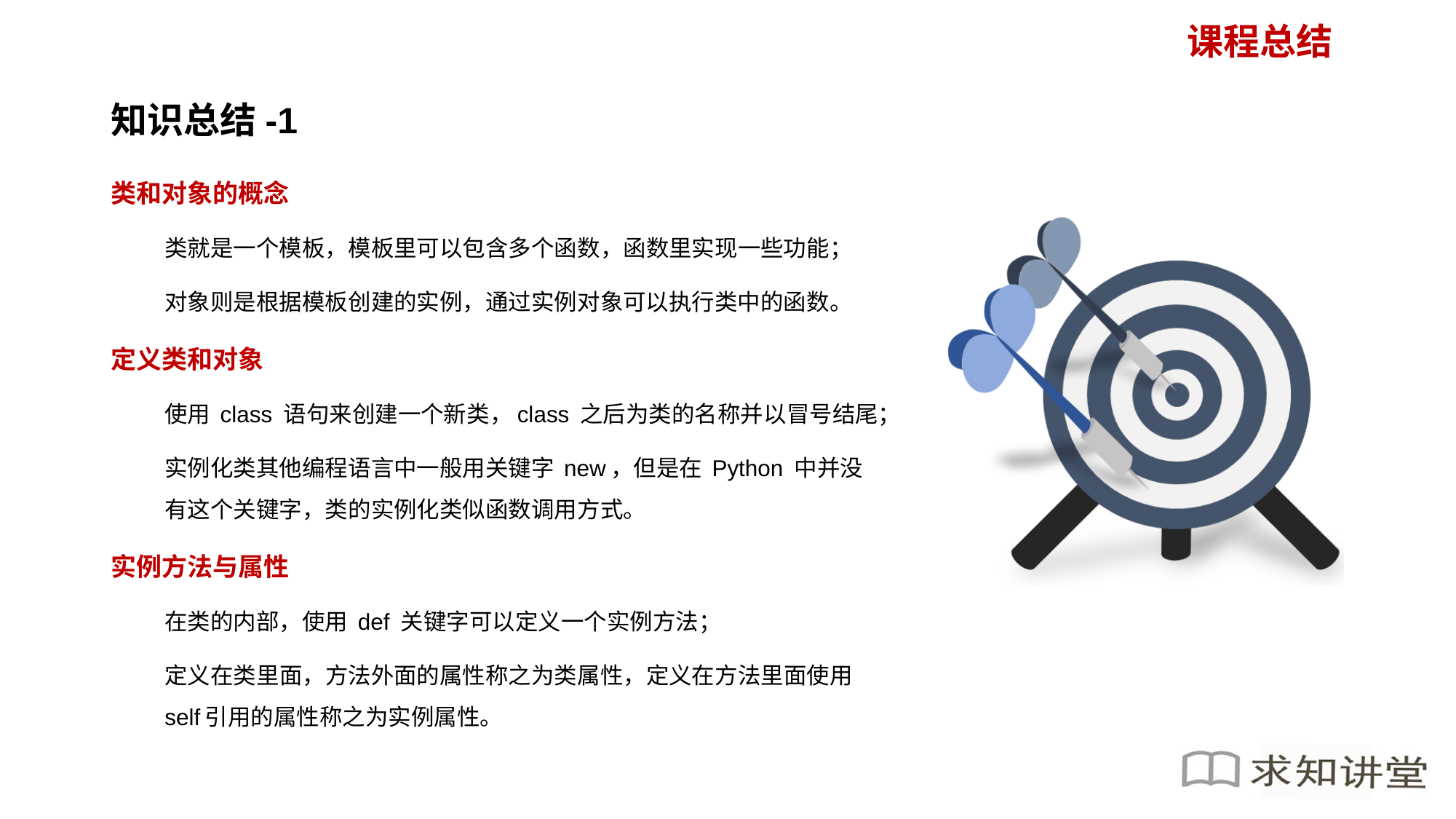

知识总结-1
类和对象的概念
类就是一个模板，模板里可以包含多个函数，函数里实现一些功能；
对象则是根据模板创建的实例，通过实例对象可以执行类中的函数。
定义类和对象
使用 class 语句来创建一个新类，class 之后为类的名称并以冒号结尾；
实例化类其他编程语言中一般用关键字 new，但是在 Python 中并没有这个关键字，类的实例化类似函数调用方式。
实例方法与属性
在类的内部，使用 def 关键字可以定义一个实例方法；
定义在类里面，方法外面的属性称之为类属性，定义在方法里面使用self引用的属性称之为实例属性。